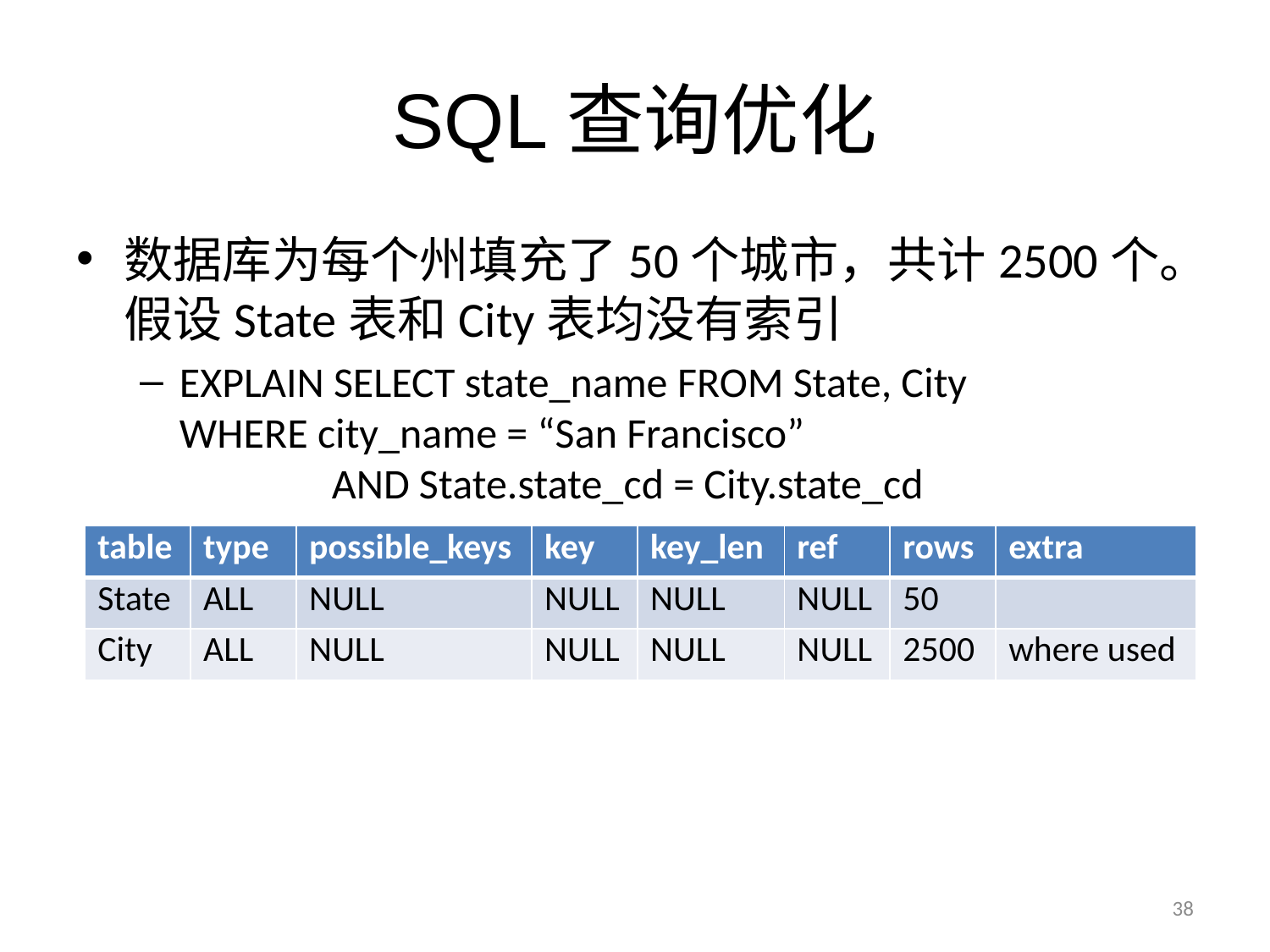

# SQL查询优化
数据库为每个州填充了50个城市，共计2500个。假设State表和City表均没有索引
EXPLAIN SELECT state_name FROM State, City
WHERE city_name = “San Francisco”
                AND State.state_cd = City.state_cd
| table | type | possible\_keys | key | key\_len | ref | rows | extra |
| --- | --- | --- | --- | --- | --- | --- | --- |
| State | ALL | NULL | NULL | NULL | NULL | 50 |  |
| City | ALL | NULL | NULL | NULL | NULL | 2500 | where used |
38